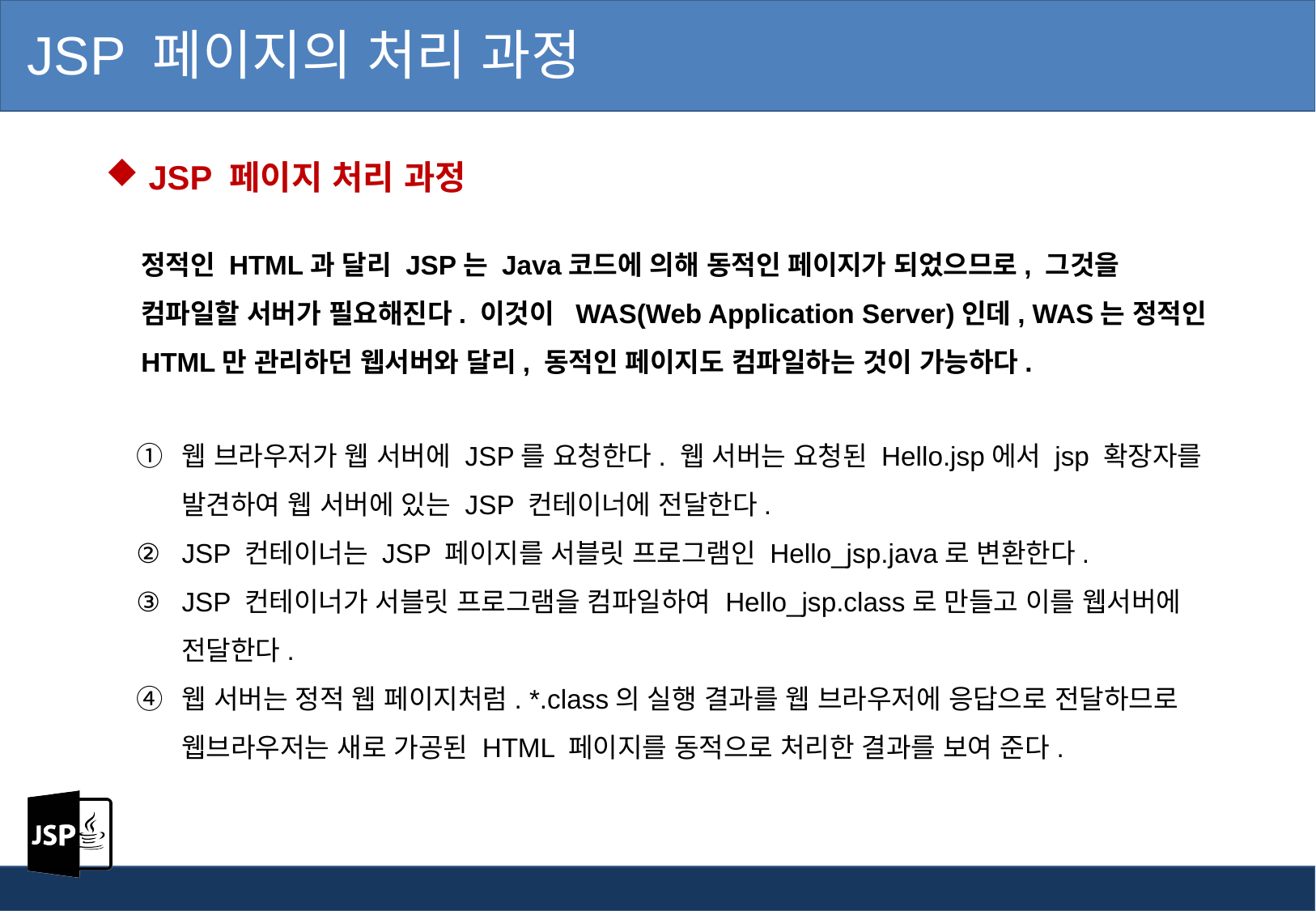

JSP 페이지의 처리 과정
 JSP 페이지 처리 과정

정적인 HTML과 달리 JSP는 Java코드에 의해 동적인 페이지가 되었으므로, 그것을 컴파일할 서버가 필요해진다. 이것이  WAS(Web Application Server)인데, WAS는 정적인 HTML만 관리하던 웹서버와 달리, 동적인 페이지도 컴파일하는 것이 가능하다.
웹 브라우저가 웹 서버에 JSP를 요청한다. 웹 서버는 요청된 Hello.jsp에서 jsp 확장자를 발견하여 웹 서버에 있는 JSP 컨테이너에 전달한다.
JSP 컨테이너는 JSP 페이지를 서블릿 프로그램인 Hello_jsp.java로 변환한다.
JSP 컨테이너가 서블릿 프로그램을 컴파일하여 Hello_jsp.class로 만들고 이를 웹서버에 전달한다.
웹 서버는 정적 웹 페이지처럼. *.class의 실행 결과를 웹 브라우저에 응답으로 전달하므로 웹브라우저는 새로 가공된 HTML 페이지를 동적으로 처리한 결과를 보여 준다.